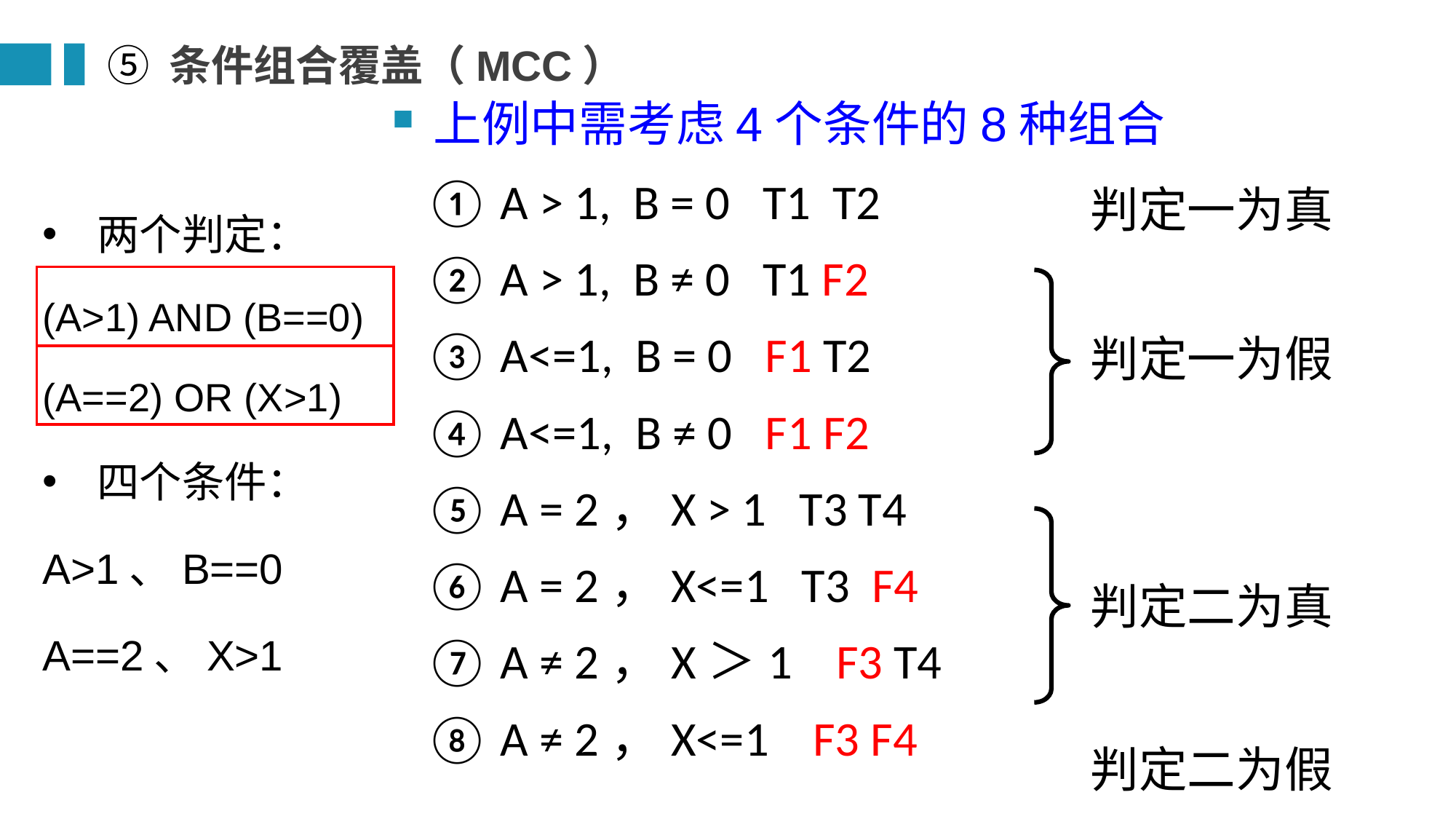

⑤ 条件组合覆盖（MCC）

上例中需考虑4个条件的8种组合
   ① A > 1,  B = 0   T1  T2
   ② A > 1,  B ≠ 0   T1 F2
   ③ A<=1,  B = 0   F1 T2
   ④ A<=1,  B ≠ 0   F1 F2
   ⑤ A = 2，X > 1   T3 T4
   ⑥ A = 2，X<=1   T3  F4
   ⑦ A ≠ 2，X＞1    F3 T4
   ⑧ A ≠ 2，X<=1    F3 F4
两个判定：
(A>1) AND (B==0)
(A==2) OR (X>1)
四个条件：
A>1、B==0
A==2、X>1
判定一为真

判定一为假

判定二为真
判定二为假
73